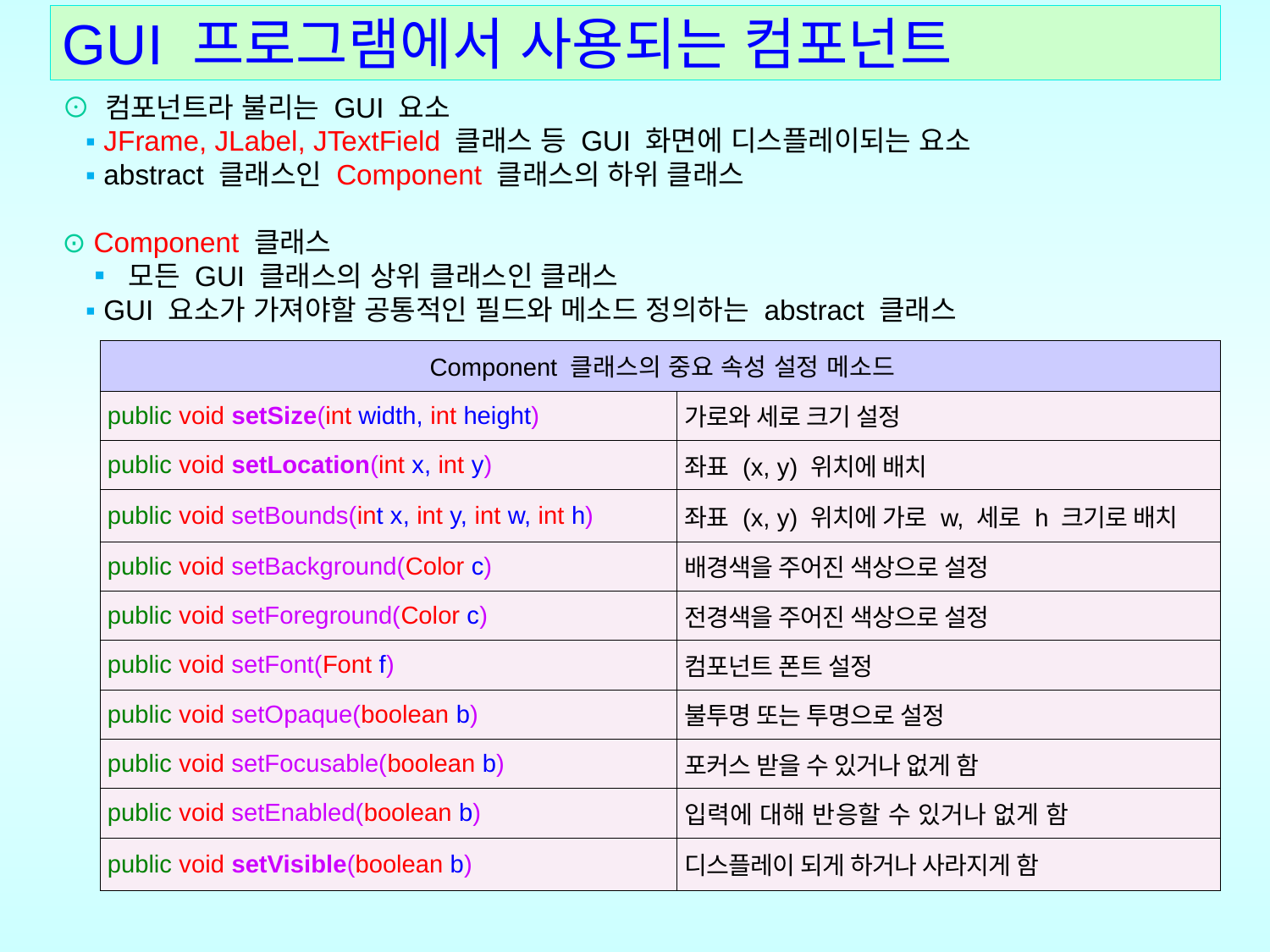

# GUI 프로그램에서 사용되는 컴포넌트
⊙ 컴포넌트라 불리는 GUI 요소
   ▪ JFrame, JLabel, JTextField 클래스 등 GUI 화면에 디스플레이되는 요소
   ▪ abstract 클래스인 Component 클래스의 하위 클래스

⊙ Component 클래스
   ▪ 모든 GUI 클래스의 상위 클래스인 클래스
   ▪ GUI 요소가 가져야할 공통적인 필드와 메소드 정의하는 abstract 클래스
| Component 클래스의 중요 속성 설정 메소드 |  |
| --- | --- |
| public void setSize(int width, int height) | 가로와 세로 크기 설정 |
| public void setLocation(int x, int y) | 좌표 (x, y) 위치에 배치 |
| public void setBounds(int x, int y, int w, int h) | 좌표 (x, y) 위치에 가로 w, 세로 h 크기로 배치 |
| public void setBackground(Color c) | 배경색을 주어진 색상으로 설정 |
| public void setForeground(Color c) | 전경색을 주어진 색상으로 설정 |
| public void setFont(Font f) | 컴포넌트 폰트 설정 |
| public void setOpaque(boolean b) | 불투명 또는 투명으로 설정 |
| public void setFocusable(boolean b) | 포커스 받을 수 있거나 없게 함 |
| public void setEnabled(boolean b) | 입력에 대해 반응할 수 있거나 없게 함 |
| public void setVisible(boolean b) | 디스플레이 되게 하거나 사라지게 함 |